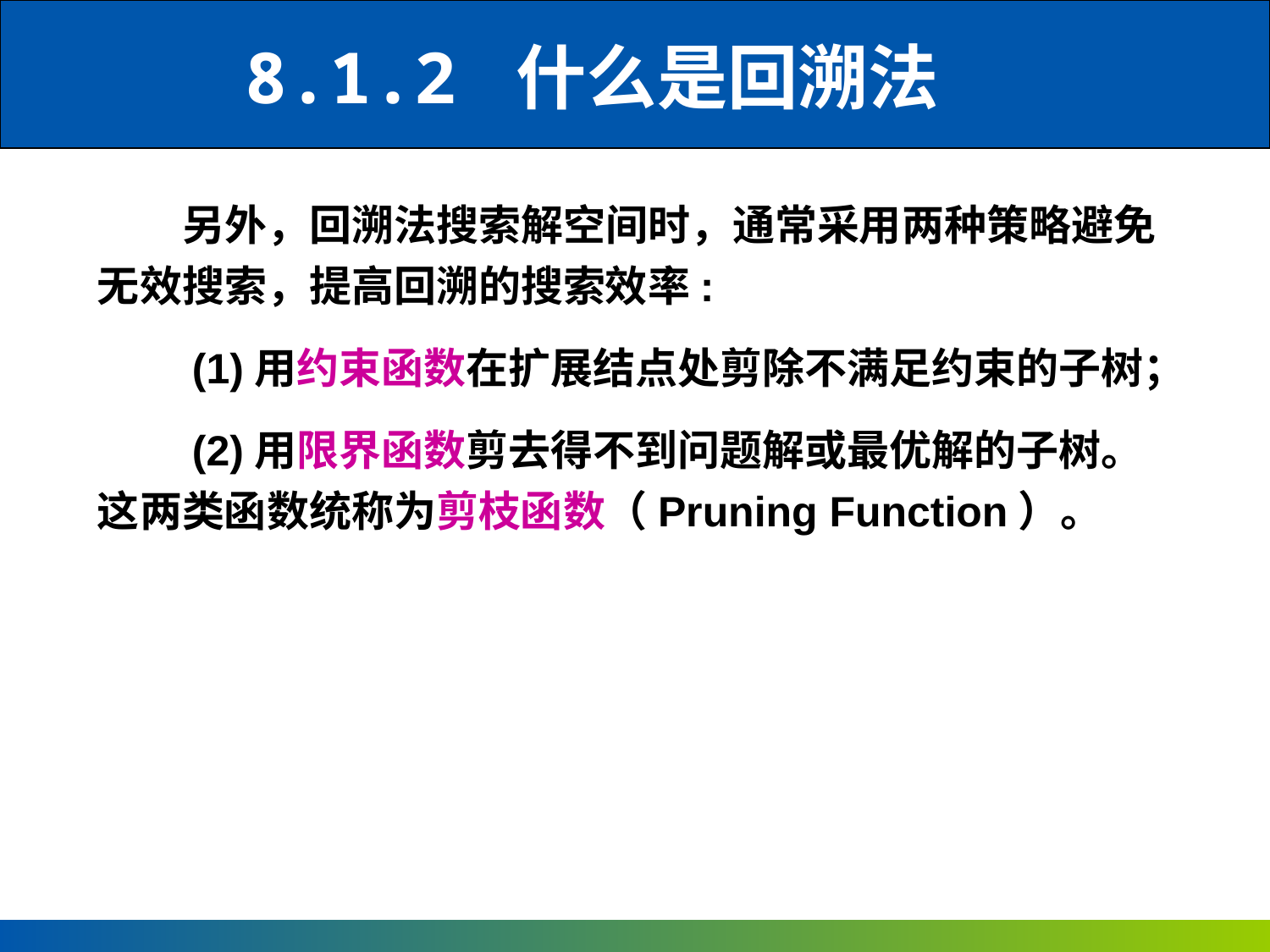

8.1.2 什么是回溯法
　　另外，回溯法搜索解空间时，通常采用两种策略避免无效搜索，提高回溯的搜索效率:
　　(1)用约束函数在扩展结点处剪除不满足约束的子树；
　　(2)用限界函数剪去得不到问题解或最优解的子树。这两类函数统称为剪枝函数（Pruning Function）。